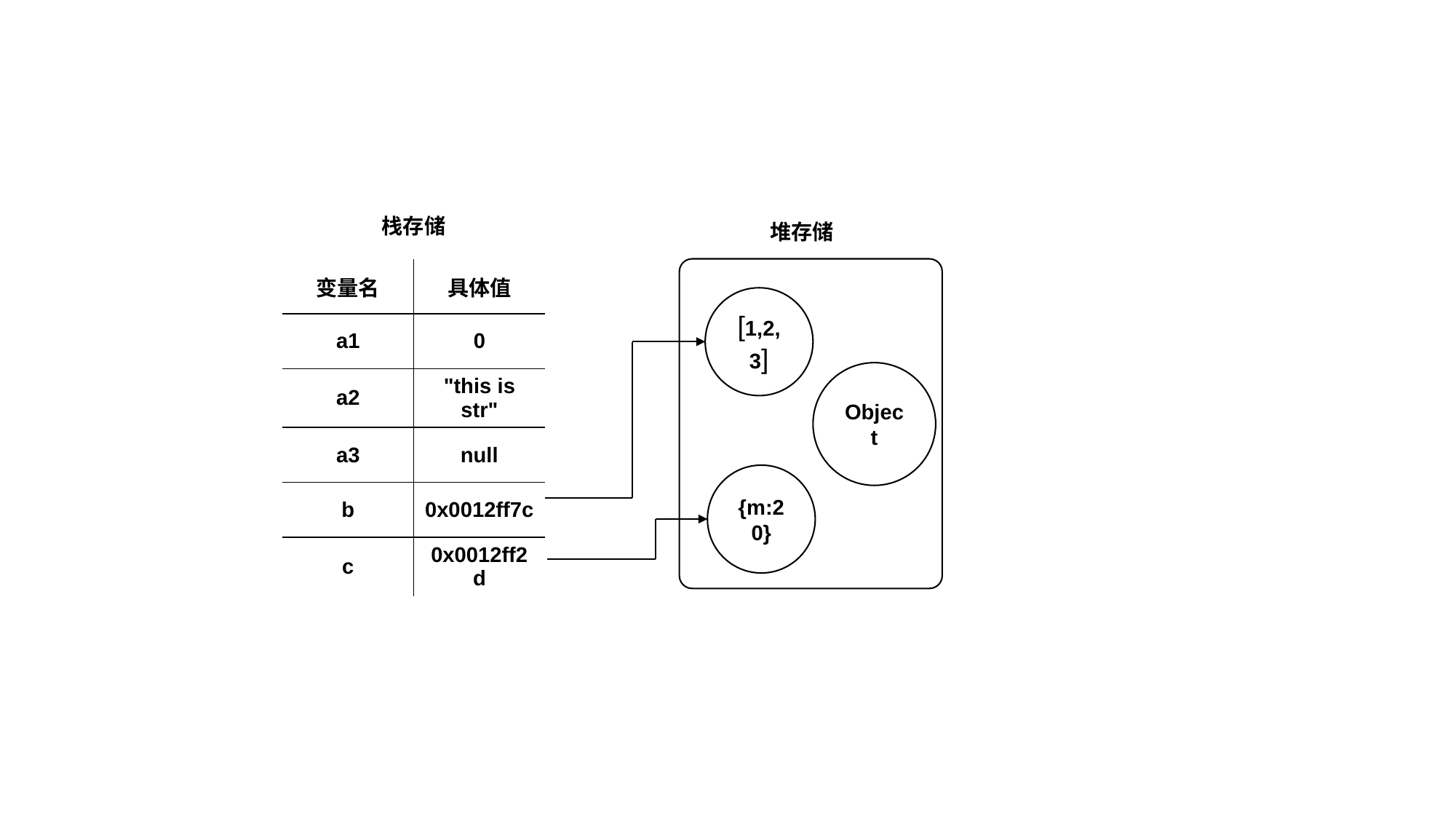

栈存储
堆存储
| 变量名 | 具体值 |
| --- | --- |
| a1 | 0 |
| a2 | "this is str" |
| a3 | null |
| b | 0x0012ff7c |
| c | 0x0012ff2d |

[1,2,3]
Object
{m:20}